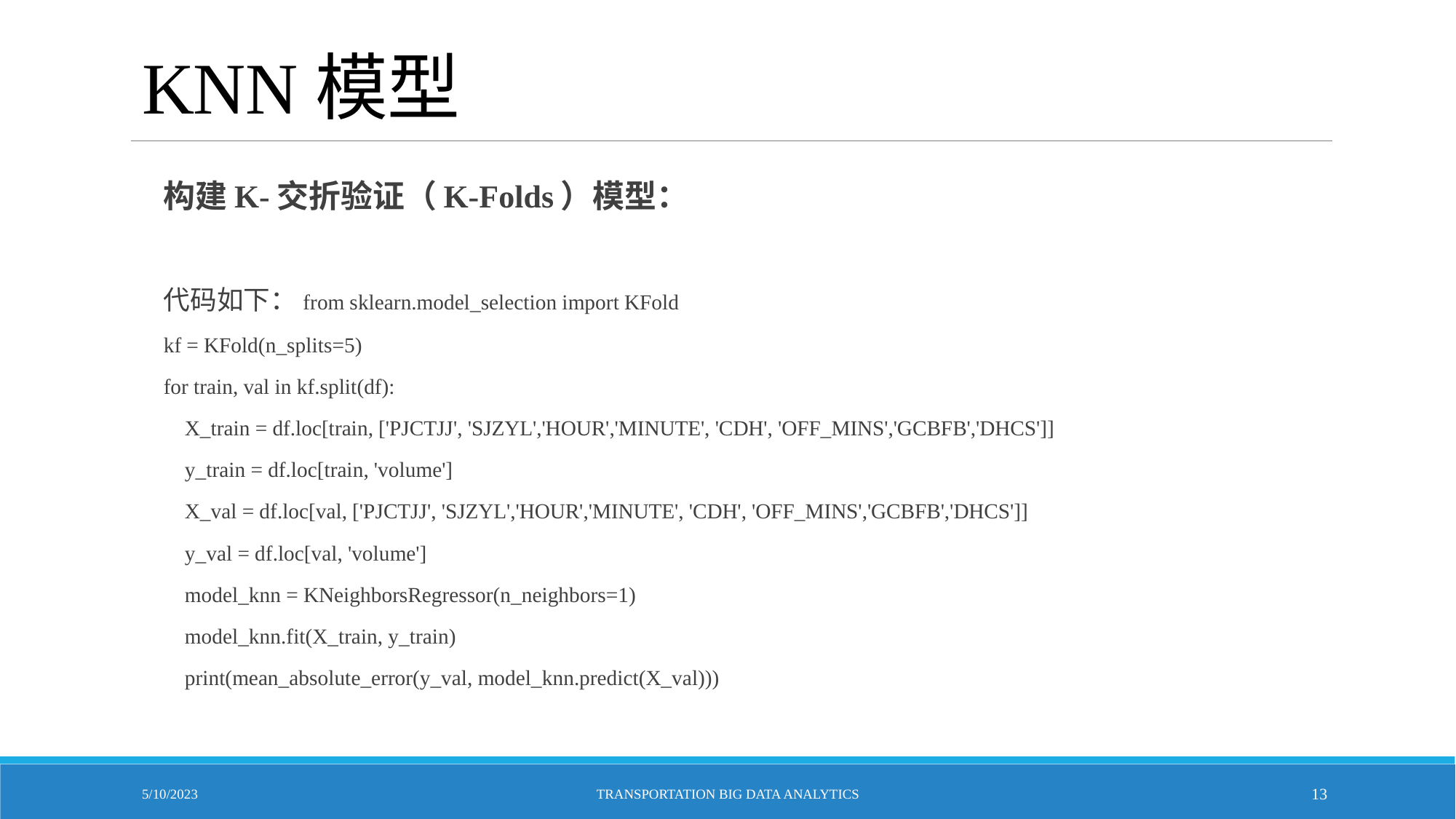

# KNN模型
构建K-交折验证（K-Folds）模型：

代码如下：from sklearn.model_selection import KFold
kf = KFold(n_splits=5)
for train, val in kf.split(df):
    X_train = df.loc[train, ['PJCTJJ', 'SJZYL','HOUR','MINUTE', 'CDH', 'OFF_MINS','GCBFB','DHCS']]
    y_train = df.loc[train, 'volume']
    X_val = df.loc[val, ['PJCTJJ', 'SJZYL','HOUR','MINUTE', 'CDH', 'OFF_MINS','GCBFB','DHCS']]
    y_val = df.loc[val, 'volume']
    model_knn = KNeighborsRegressor(n_neighbors=1)
    model_knn.fit(X_train, y_train)
    print(mean_absolute_error(y_val, model_knn.predict(X_val)))
5/10/2023
Transportation Big Data Analytics
13